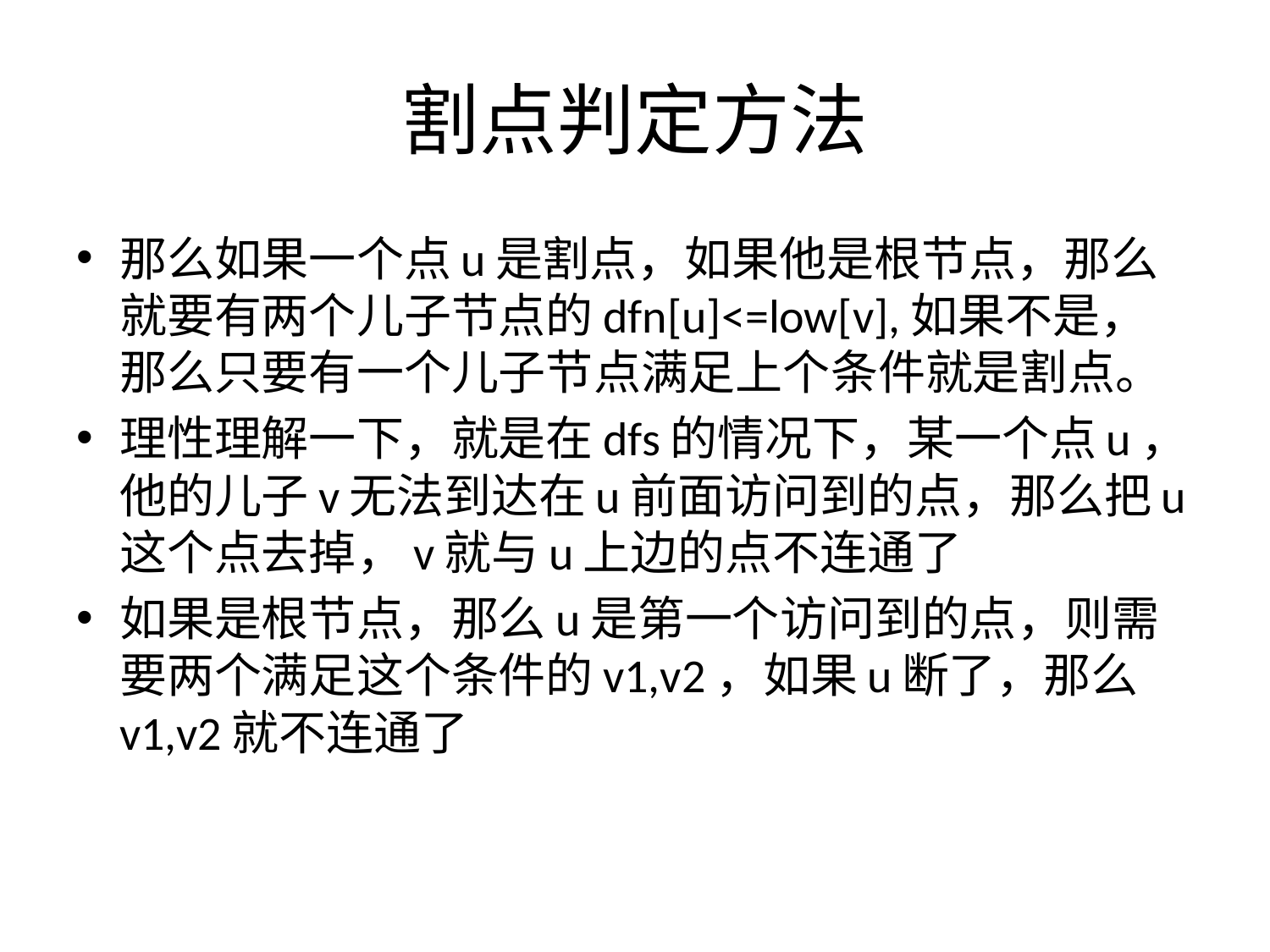

# 割点判定方法
那么如果一个点u是割点，如果他是根节点，那么就要有两个儿子节点的dfn[u]<=low[v],如果不是，那么只要有一个儿子节点满足上个条件就是割点。
理性理解一下，就是在dfs的情况下，某一个点u，他的儿子v无法到达在u前面访问到的点，那么把u这个点去掉，v就与u上边的点不连通了
如果是根节点，那么u是第一个访问到的点，则需要两个满足这个条件的v1,v2，如果u断了，那么v1,v2就不连通了